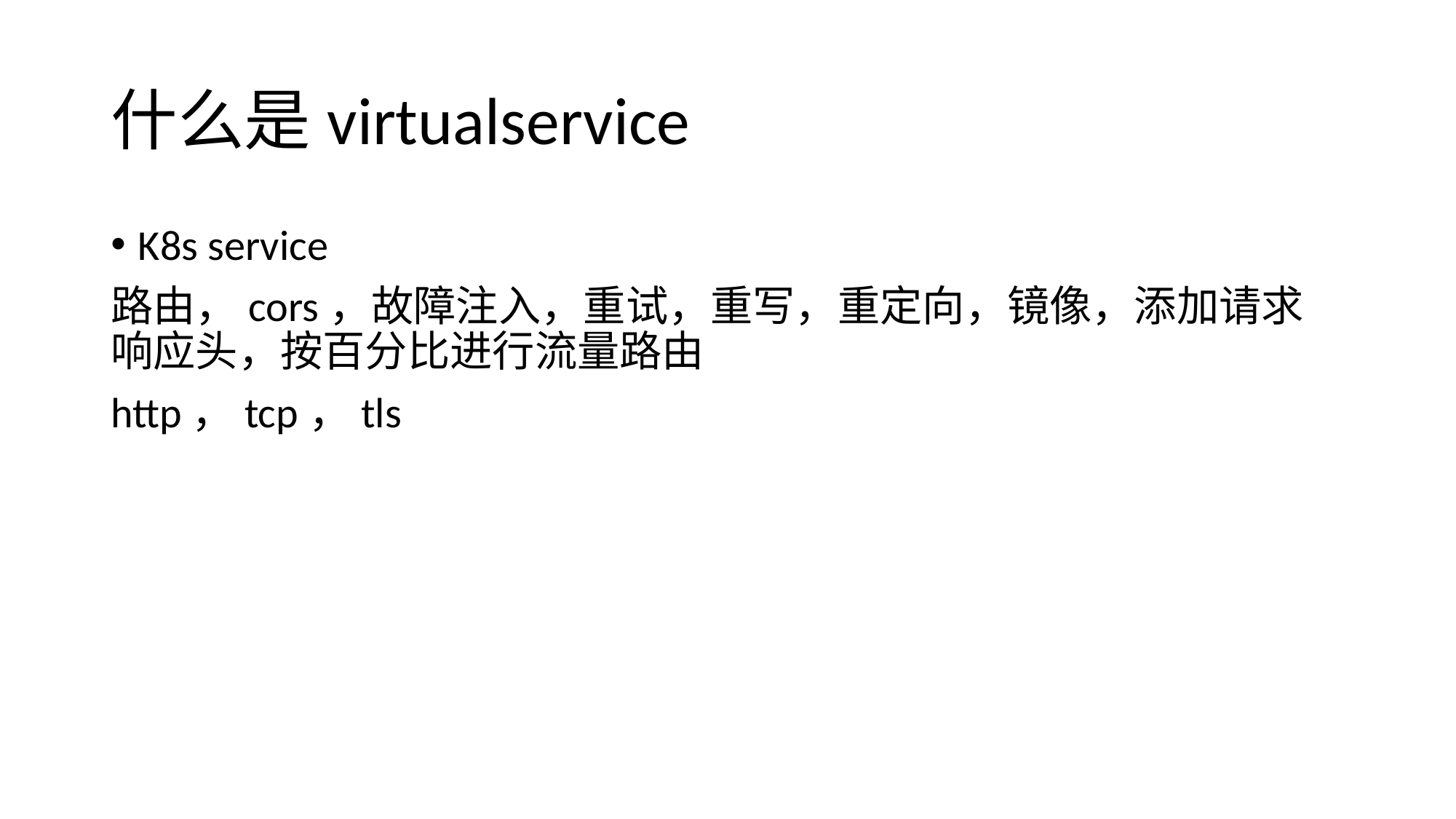

# 什么是virtualservice
K8s service
路由，cors，故障注入，重试，重写，重定向，镜像，添加请求响应头，按百分比进行流量路由
http，tcp，tls